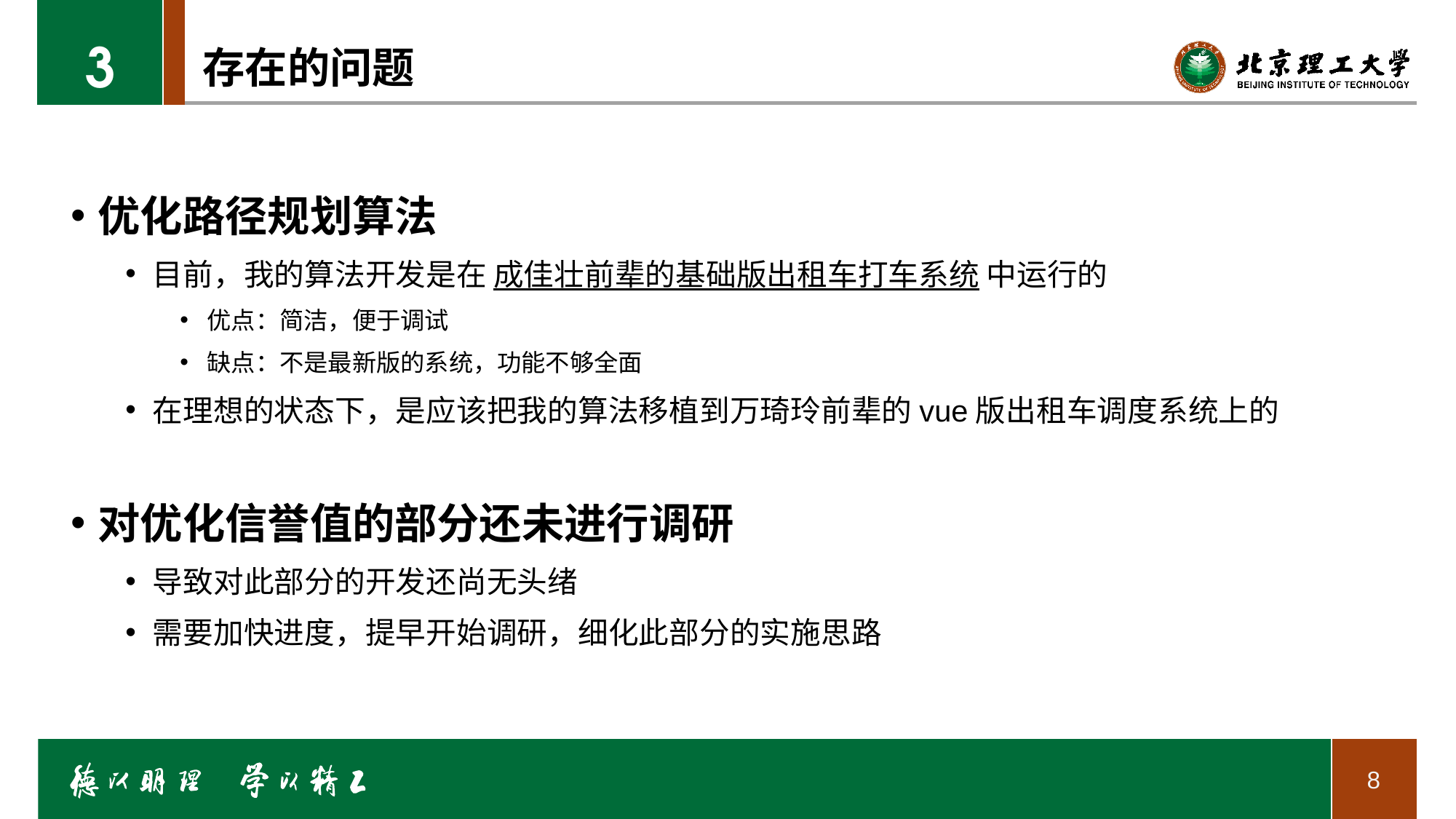

3
# 存在的问题
优化路径规划算法
目前，我的算法开发是在 成佳壮前辈的基础版出租车打车系统 中运行的
优点：简洁，便于调试
缺点：不是最新版的系统，功能不够全面
在理想的状态下，是应该把我的算法移植到万琦玲前辈的vue版出租车调度系统上的

对优化信誉值的部分还未进行调研
导致对此部分的开发还尚无头绪
需要加快进度，提早开始调研，细化此部分的实施思路